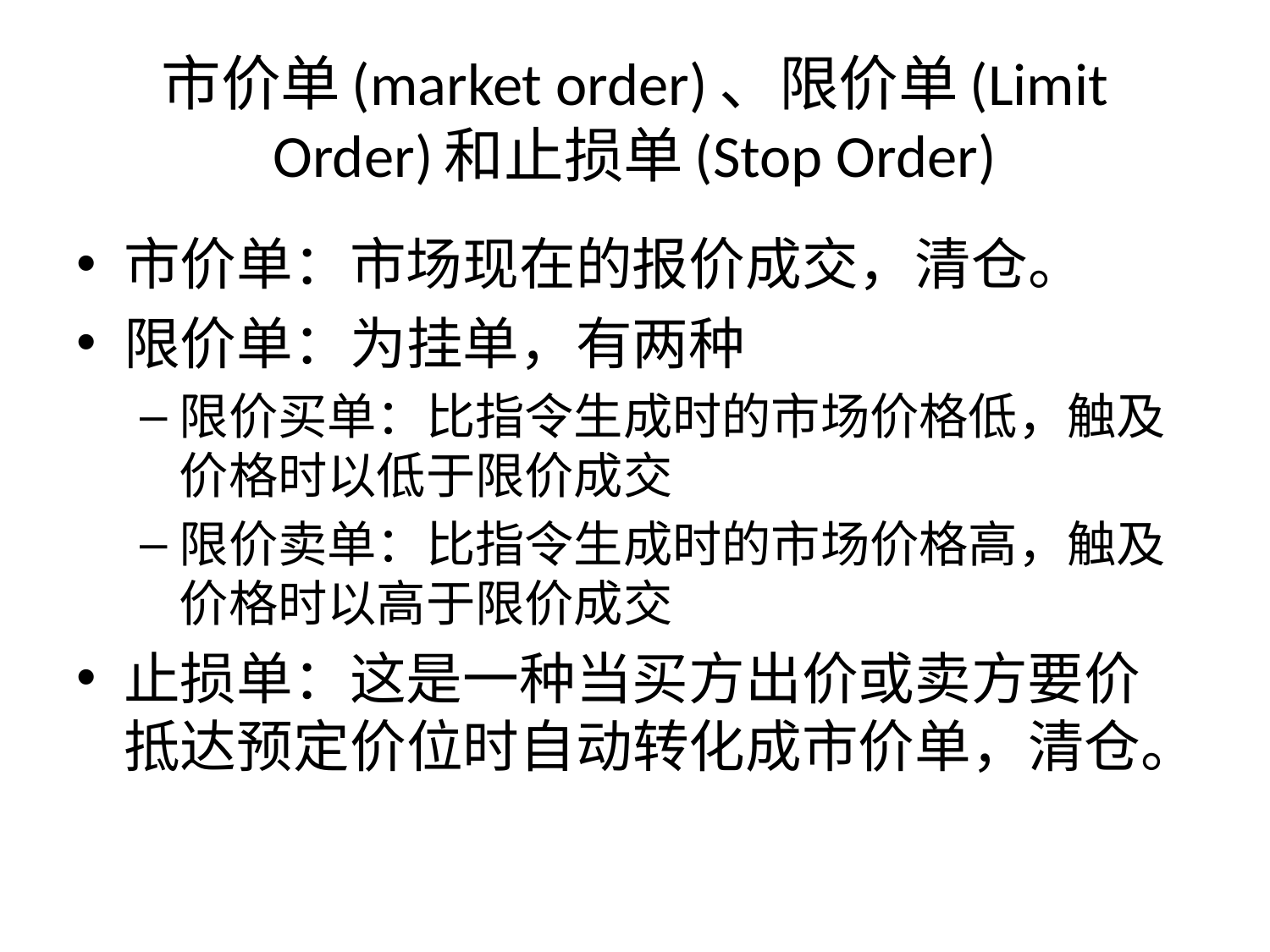

# 市价单(market order)、限价单(Limit Order)和止损单(Stop Order)
市价单：市场现在的报价成交，清仓。
限价单：为挂单，有两种
限价买单：比指令生成时的市场价格低，触及价格时以低于限价成交
限价卖单：比指令生成时的市场价格高，触及价格时以高于限价成交
止损单：这是一种当买方出价或卖方要价抵达预定价位时自动转化成市价单，清仓。